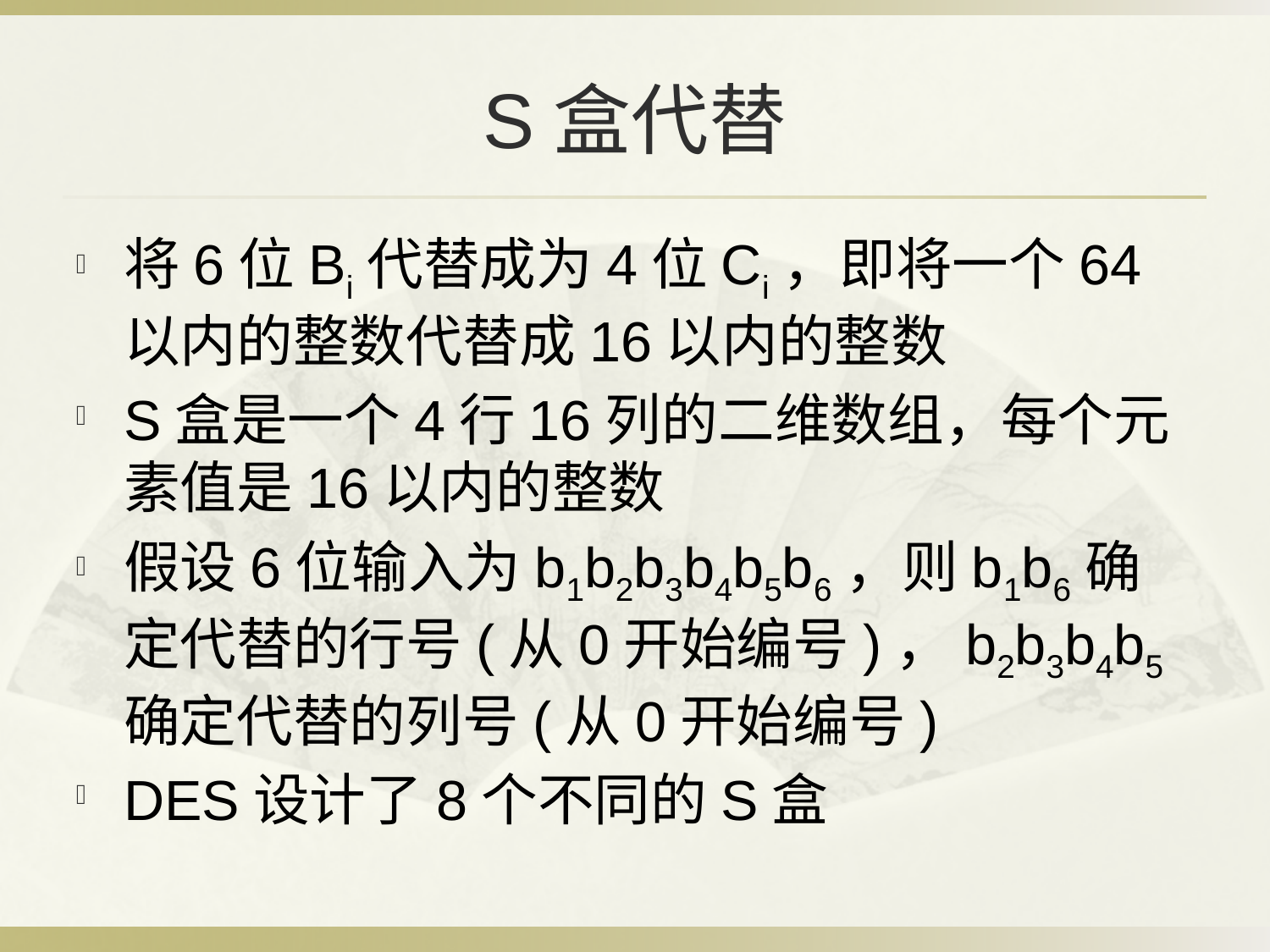

# S盒代替
将6位Bi代替成为4位Ci，即将一个64以内的整数代替成16以内的整数
S盒是一个4行16列的二维数组，每个元素值是16以内的整数
假设6位输入为b1b2b3b4b5b6，则b1b6确定代替的行号(从0开始编号)，b2b3b4b5确定代替的列号(从0开始编号)
DES设计了8个不同的S盒